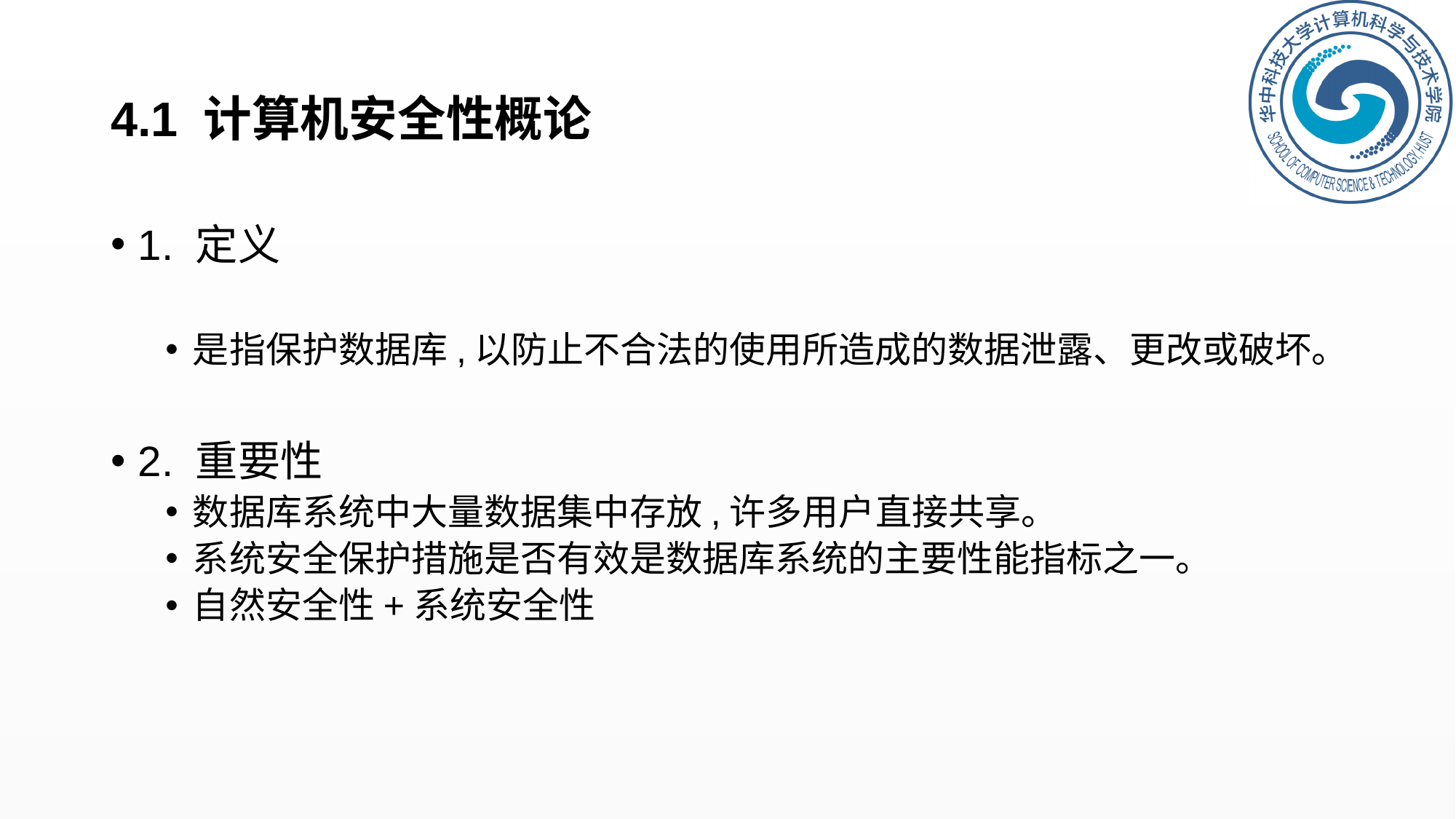

# 4.1 计算机安全性概论
1. 定义

是指保护数据库,以防止不合法的使用所造成的数据泄露、更改或破坏。

2. 重要性
数据库系统中大量数据集中存放,许多用户直接共享。
系统安全保护措施是否有效是数据库系统的主要性能指标之一。
自然安全性+系统安全性